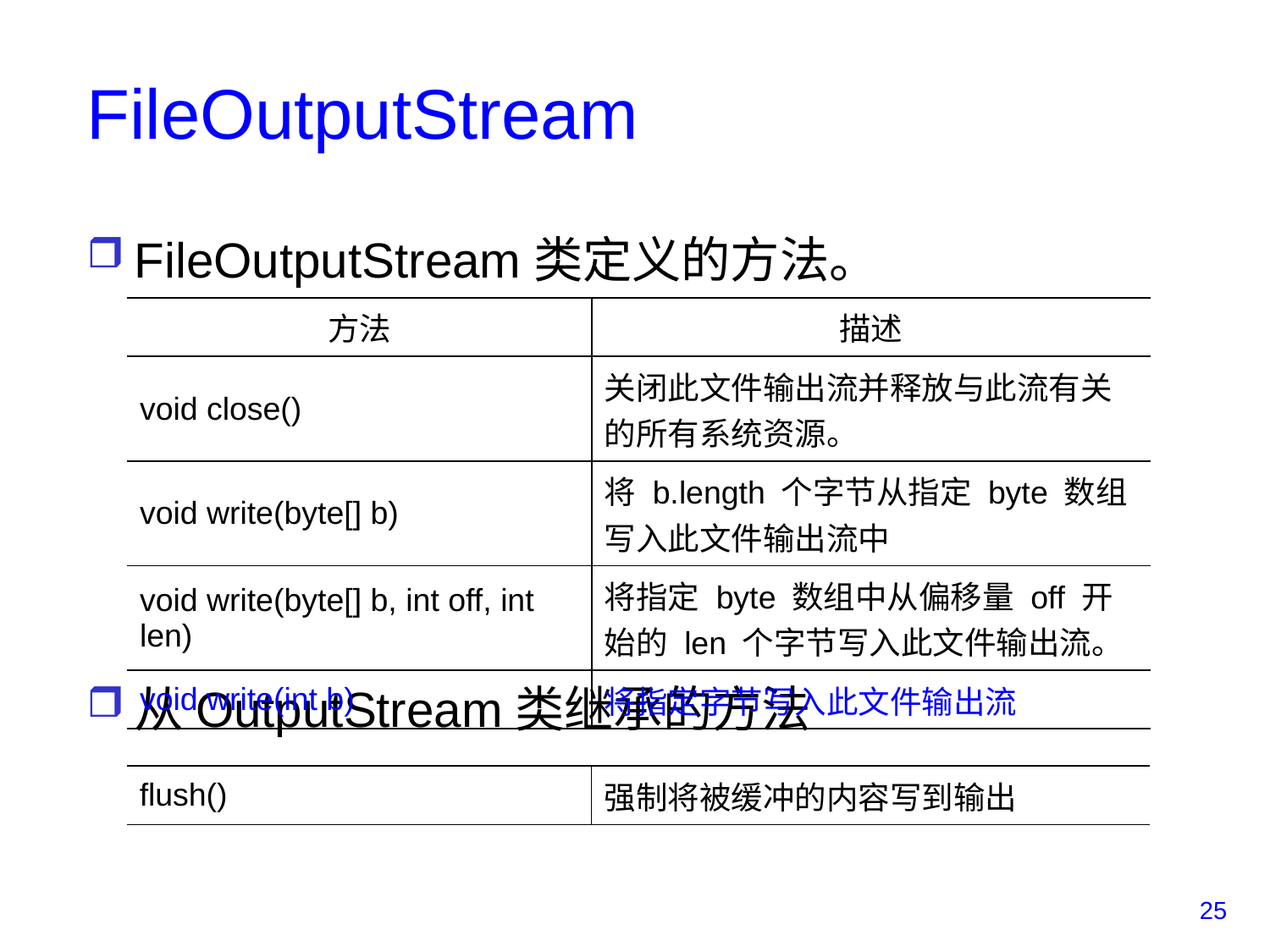

# FileOutputStream
FileOutputStream类定义的方法。

从OutputStream类继承的方法

| 方法 | 描述 |
| --- | --- |
| void close() | 关闭此文件输出流并释放与此流有关的所有系统资源。 |
| void write(byte[] b) | 将 b.length 个字节从指定 byte 数组写入此文件输出流中 |
| void write(byte[] b, int off, int len) | 将指定 byte 数组中从偏移量 off 开始的 len 个字节写入此文件输出流。 |
| void write(int b) | 将指定字节写入此文件输出流 |
| flush() | 强制将被缓冲的内容写到输出 |
| --- | --- |
25